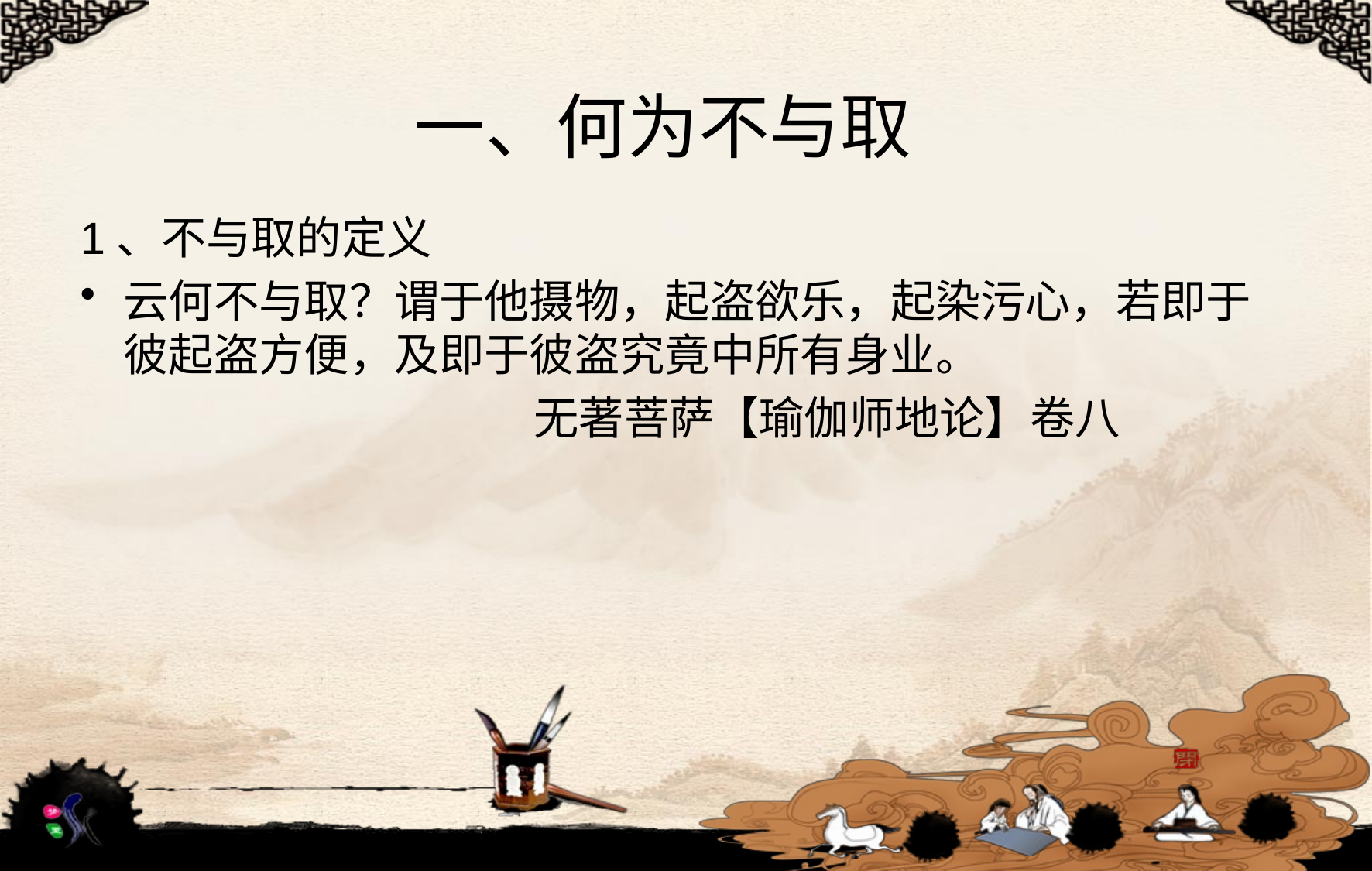

# 一、何为不与取
1、不与取的定义
云何不与取？谓于他摄物，起盗欲乐，起染污心，若即于彼起盗方便，及即于彼盗究竟中所有身业。
                                            无著菩萨【瑜伽师地论】卷八